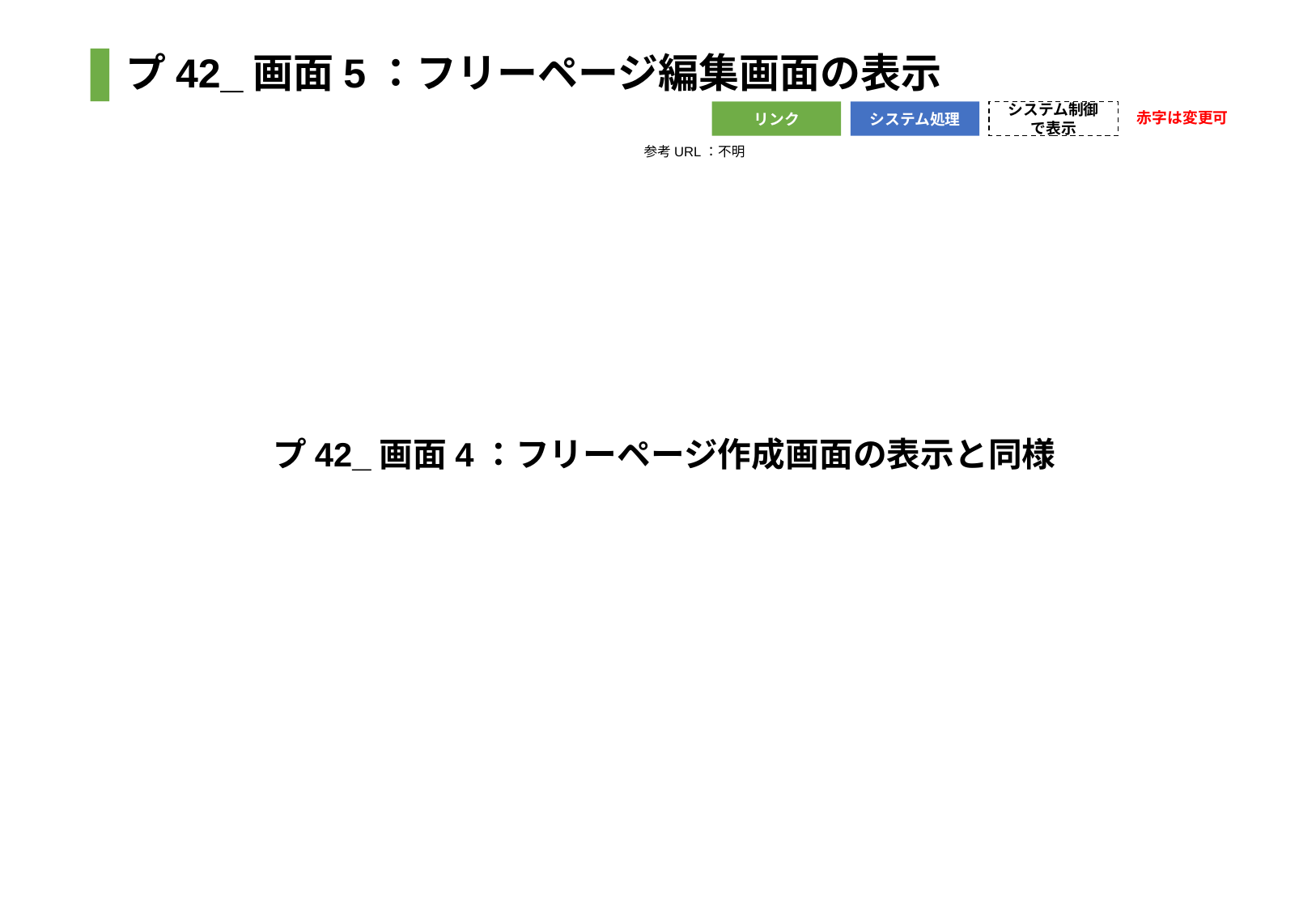

# プ42_画面5：フリーページ編集画面の表示
赤字は変更可
リンク
システム処理
システム制御で表示
参考URL：不明
プ42_画面4：フリーページ作成画面の表示と同様